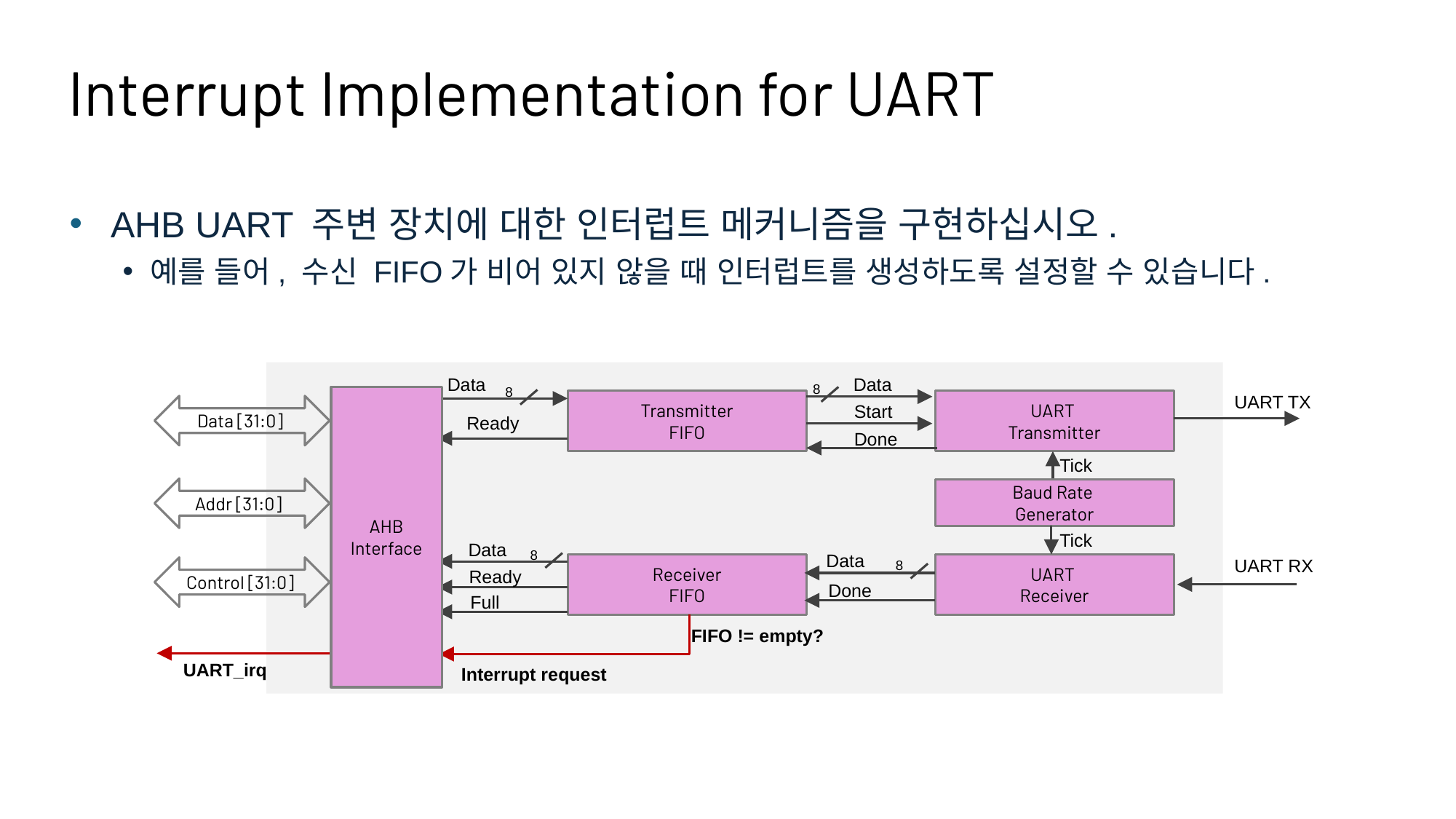

# Interrupt Implementation for UART
AHB UART 주변 장치에 대한 인터럽트 메커니즘을 구현하십시오.
예를 들어, 수신 FIFO가 비어 있지 않을 때 인터럽트를 생성하도록 설정할 수 있습니다.

Data
Data
8
8
UART TX
AHB
Interface
Transmitter
FIFO
UART
Transmitter
Start
Data [31:0]
Ready
Done
Tick
Addr [31:0]
Baud Rate
Generator
Tick
Data
8
Data
UART RX
8
Receiver
FIFO
UART
Receiver
Control [31:0]
Ready
Done
Full
FIFO != empty?
UART_irq
Interrupt request